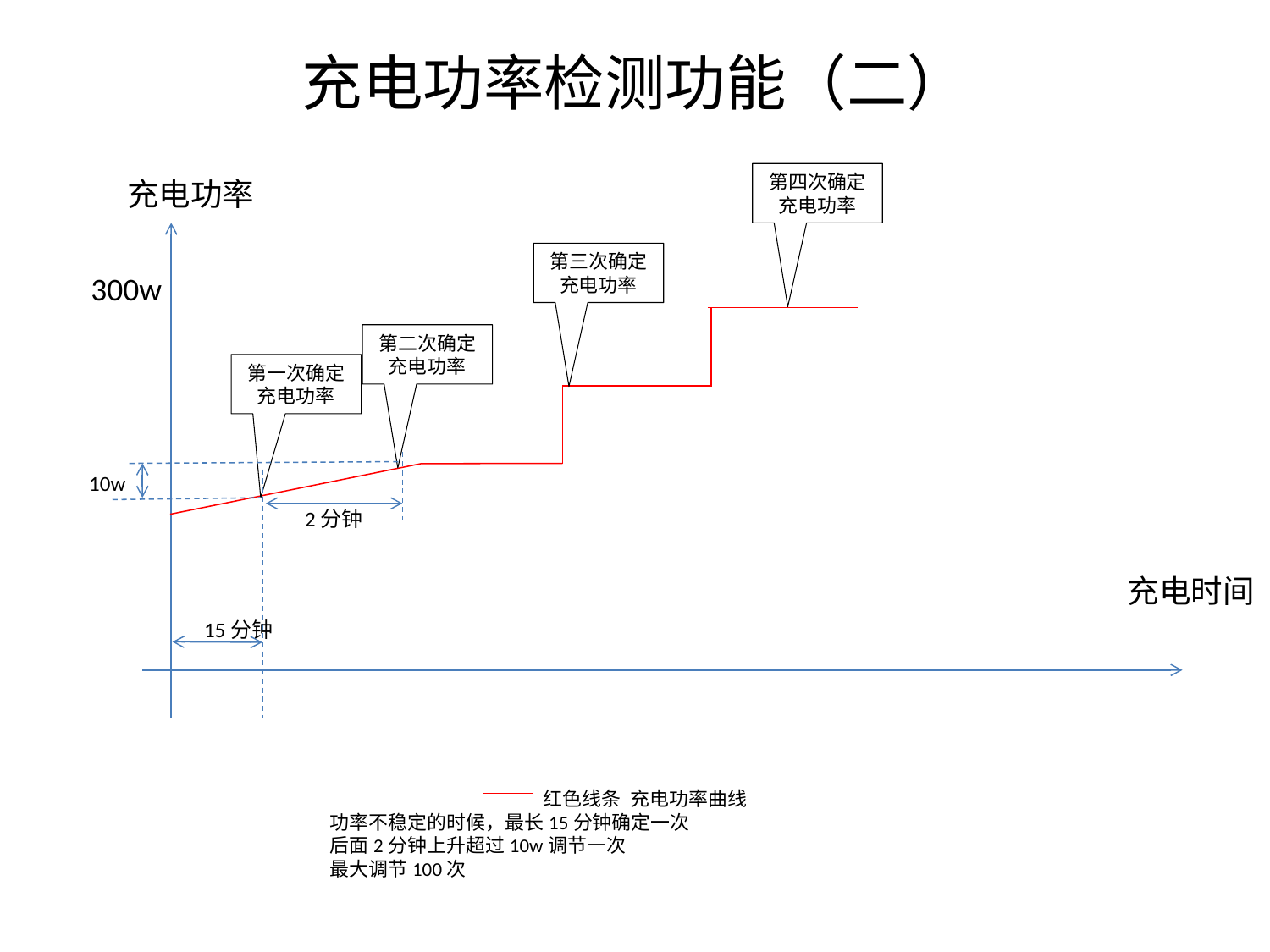

# 充电功率检测功能（二）
充电功率
第四次确定充电功率
第三次确定充电功率
300w
第二次确定充电功率
第一次确定充电功率
10w
2分钟
充电时间
15分钟
                                               红色线条  充电功率曲线
功率不稳定的时候，最长15分钟确定一次
后面2分钟上升超过10w调节一次
最大调节100次